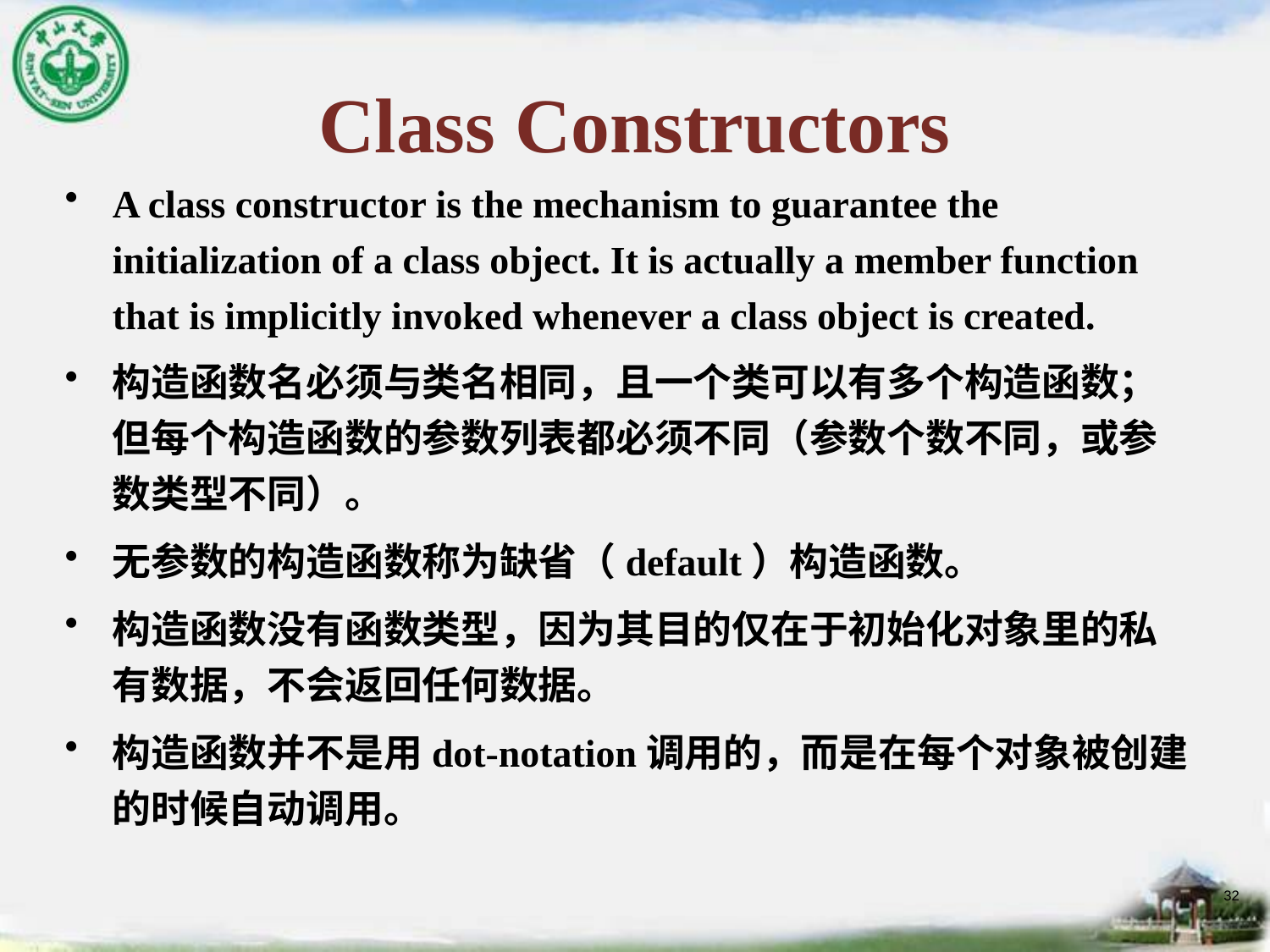

# Class Constructors
A class constructor is the mechanism to guarantee the initialization of a class object. It is actually a member function that is implicitly invoked whenever a class object is created.
构造函数名必须与类名相同，且一个类可以有多个构造函数；但每个构造函数的参数列表都必须不同（参数个数不同，或参数类型不同）。
无参数的构造函数称为缺省（default）构造函数。
构造函数没有函数类型，因为其目的仅在于初始化对象里的私有数据，不会返回任何数据。
构造函数并不是用dot-notation调用的，而是在每个对象被创建的时候自动调用。
32